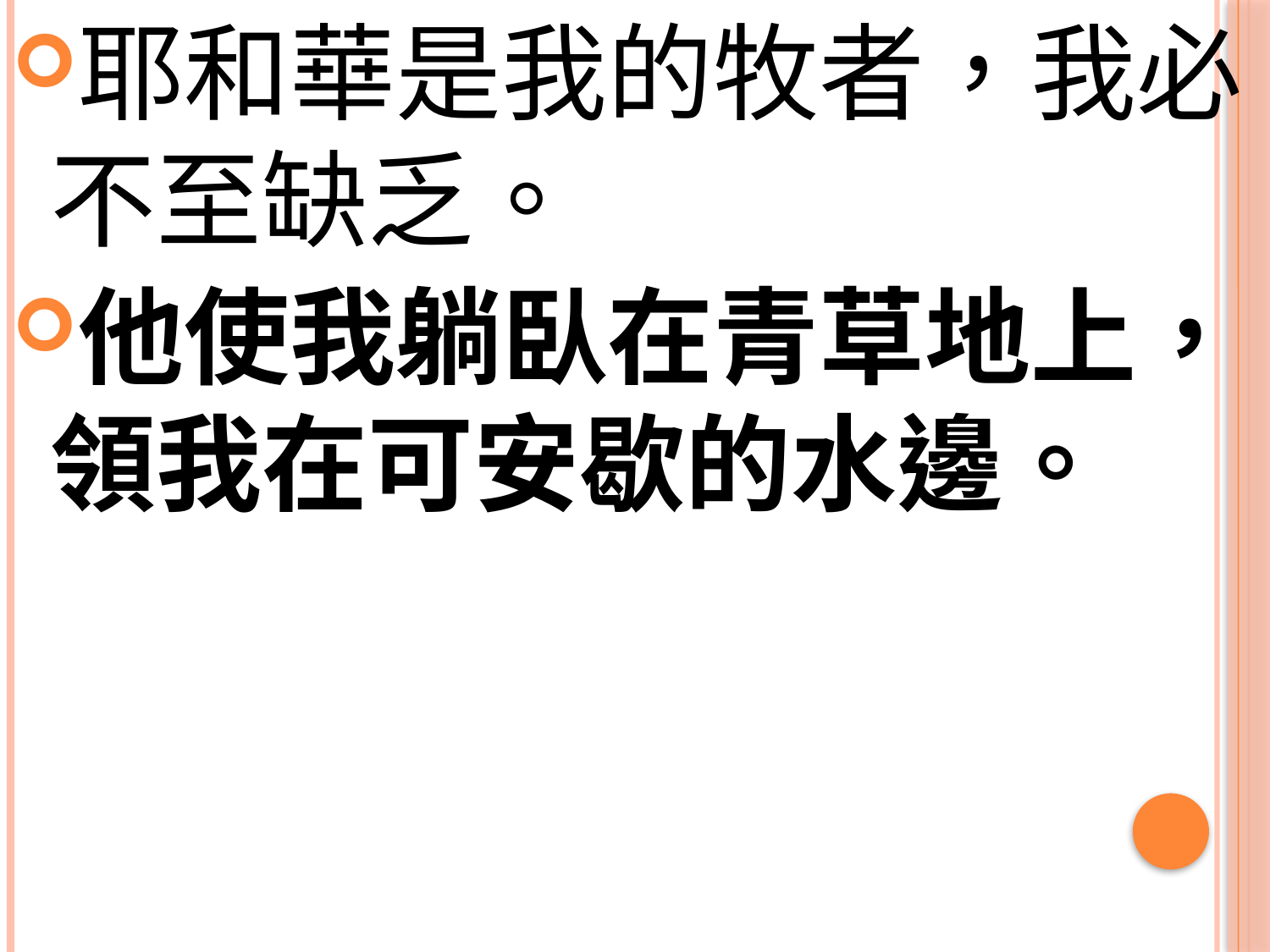

耶和華是我的牧者，我必不至缺乏。
他使我躺臥在青草地上，領我在可安歇的水邊。